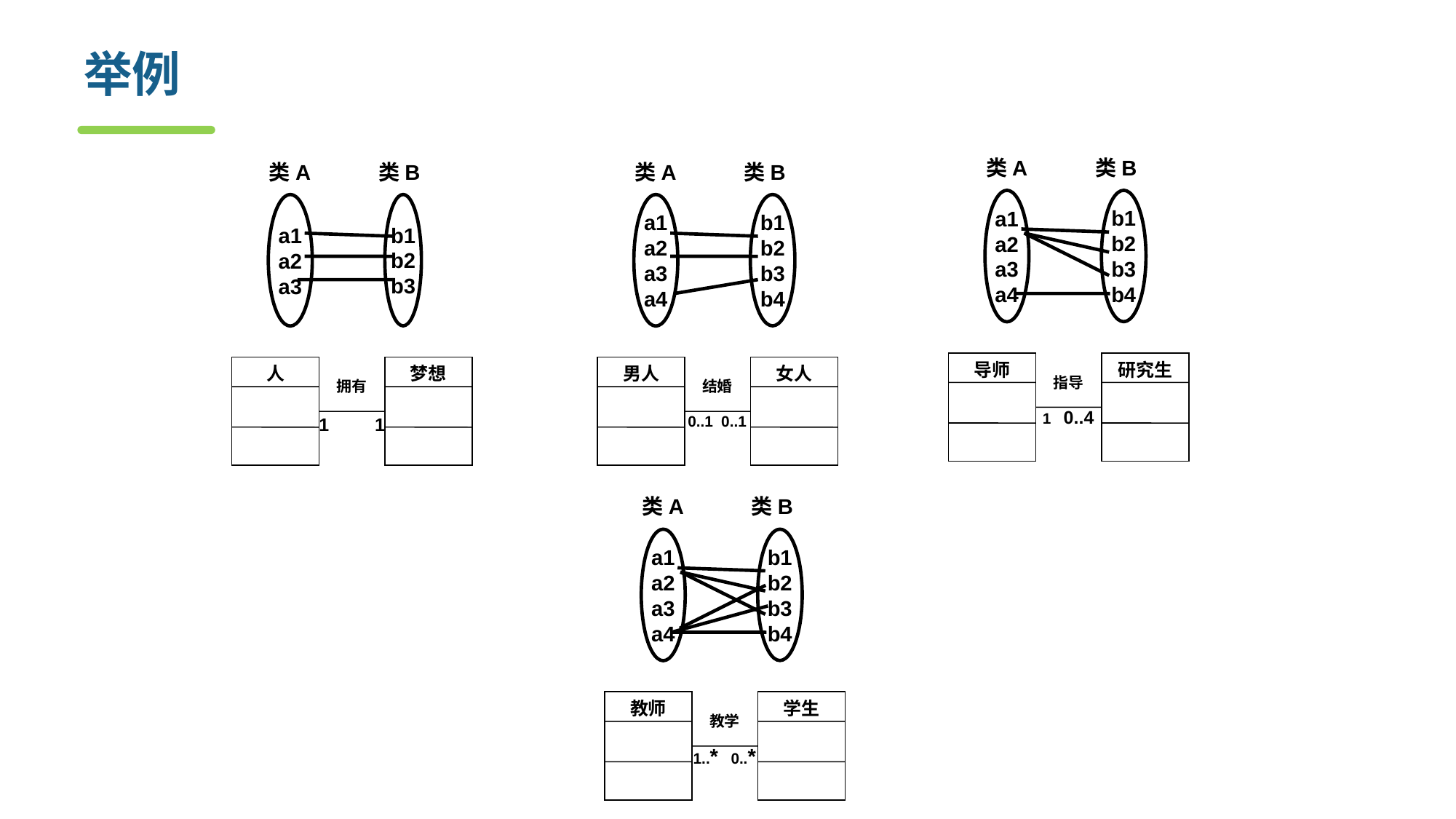

# 举例
类A
类B
类A
类B
类A
类B
b1
b2
b3
b4
a1
a2
a3
a4
b1
b2
b3
b1
b2
b3
b4
a1
a2
a3
a1
a2
a3
a4

导师

研究生

人

梦想

男人

女人

指导
拥有
结婚
1   0..4
0..1  0..1

1         1

类A
类B
a1
a2
a3
a4
b1
b2
b3
b4

教师

学生

教学
1..*   0..*

104